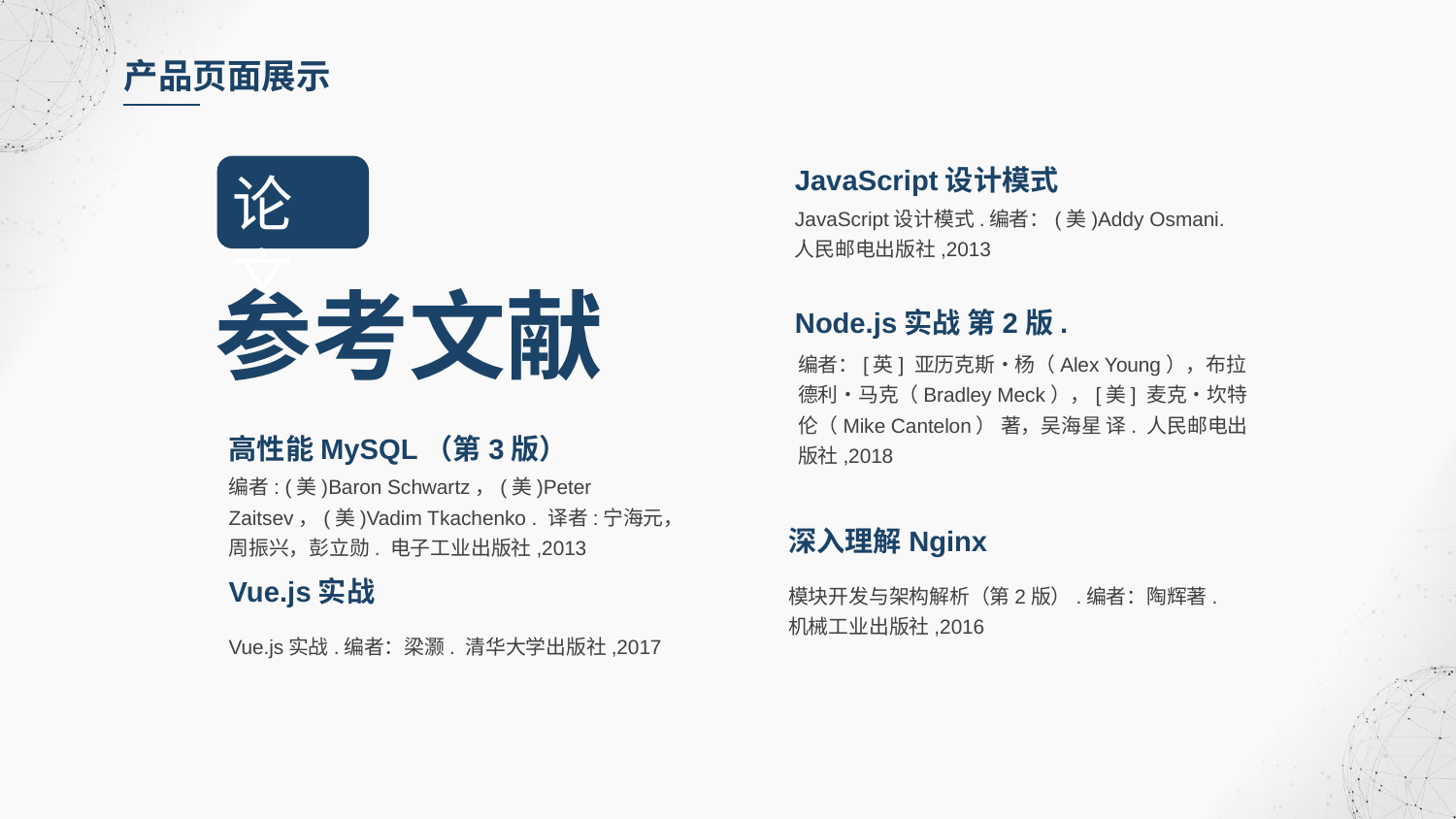

产品页面展示
论文
JavaScript设计模式
JavaScript设计模式.编者：(美)Addy Osmani. 人民邮电出版社,2013
参考文献
Node.js实战 第2版.
编者：[英] 亚历克斯•杨（Alex Young），布拉德利•马克（Bradley Meck），[美] 麦克•坎特伦（Mike Cantelon） 著，吴海星 译. 人民邮电出版社,2018
高性能MySQL（第3版）
编者: (美)Baron Schwartz，(美)Peter Zaitsev，(美)Vadim Tkachenko . 译者:宁海元，周振兴，彭立勋. 电子工业出版社,2013
深入理解Nginx
Vue.js实战
模块开发与架构解析（第2版）.编者：陶辉著. 机械工业出版社,2016
Vue.js实战.编者：梁灏. 清华大学出版社,2017